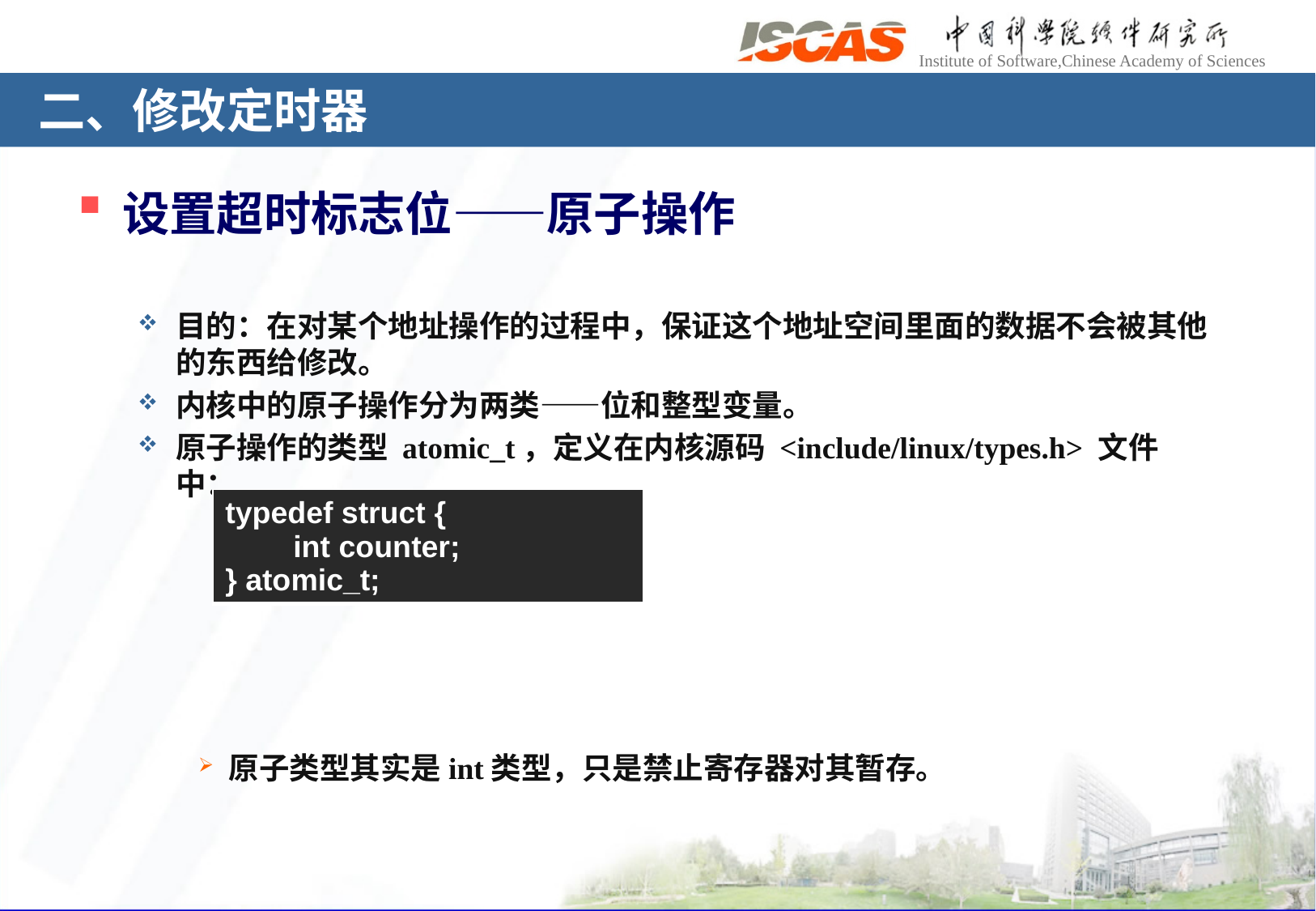

# 二、修改定时器
设置超时标志位——原子操作

目的：在对某个地址操作的过程中，保证这个地址空间里面的数据不会被其他的东西给修改。
内核中的原子操作分为两类——位和整型变量。
原子操作的类型 atomic_t，定义在内核源码 <include/linux/types.h> 文件中：

原子类型其实是int类型，只是禁止寄存器对其暂存。
| typedef struct { int counter; } atomic\_t; |
| --- |